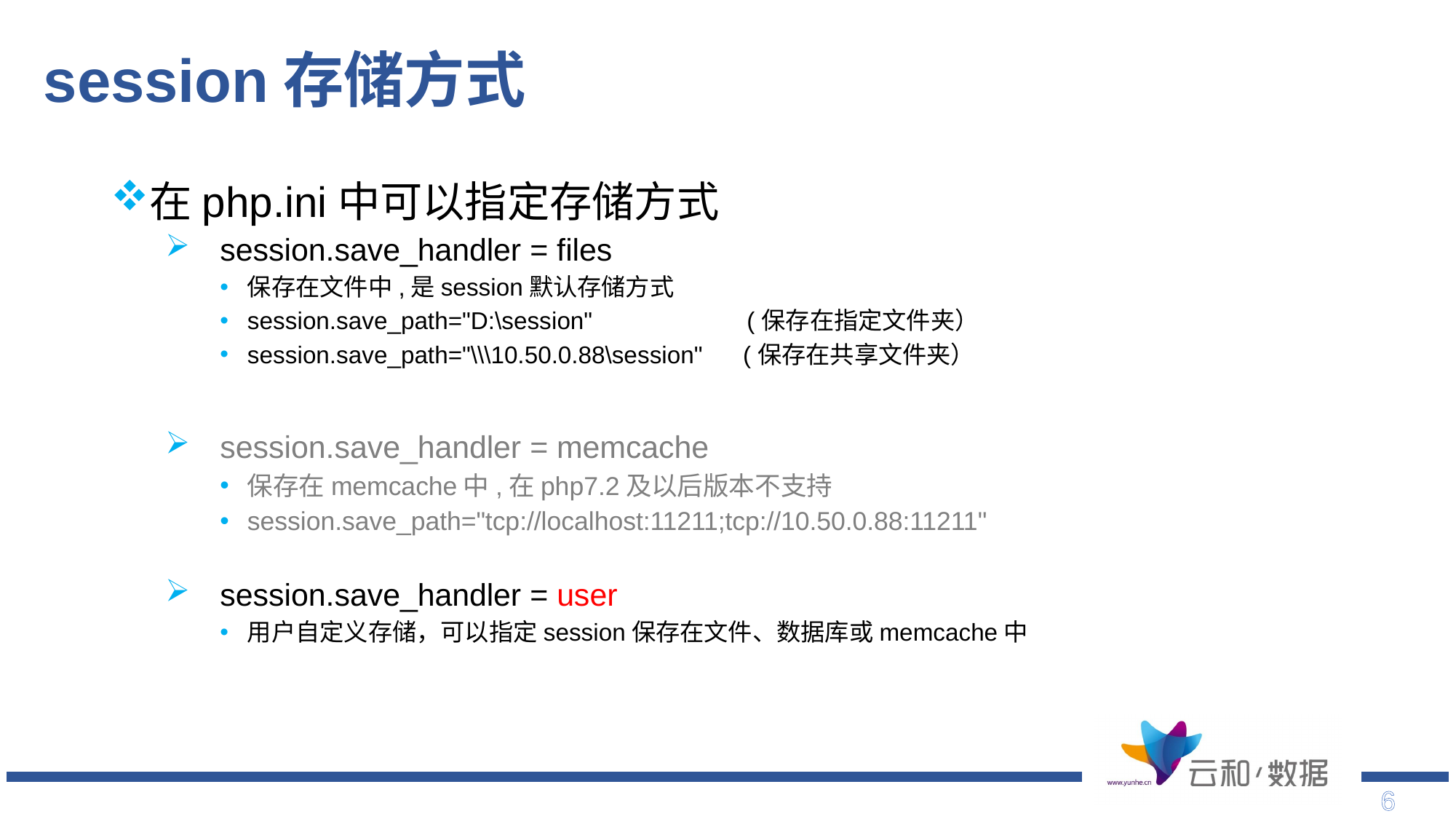

# session存储方式
在php.ini中可以指定存储方式
session.save_handler = files
保存在文件中,是session默认存储方式
session.save_path="D:\session"                       (保存在指定文件夹）
session.save_path="\\\10.50.0.88\session"      (保存在共享文件夹）

session.save_handler = memcache
保存在memcache中,在php7.2及以后版本不支持
session.save_path="tcp://localhost:11211;tcp://10.50.0.88:11211"

session.save_handler = user
用户自定义存储，可以指定session保存在文件、数据库或memcache中